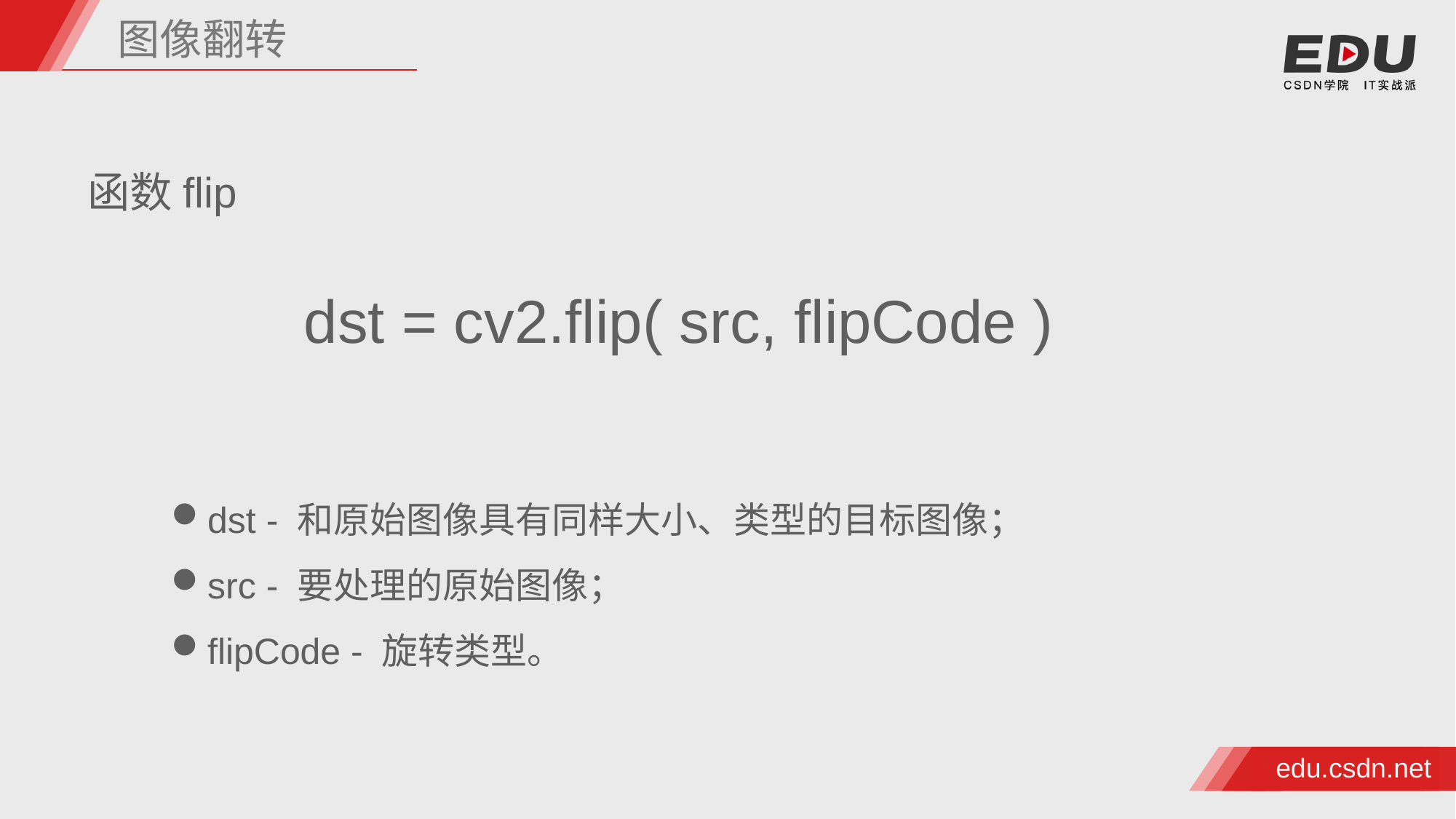

图像翻转

函数flip
dst = cv2.flip( src, flipCode )
dst - 和原始图像具有同样大小、类型的目标图像；
src - 要处理的原始图像；
flipCode - 旋转类型。